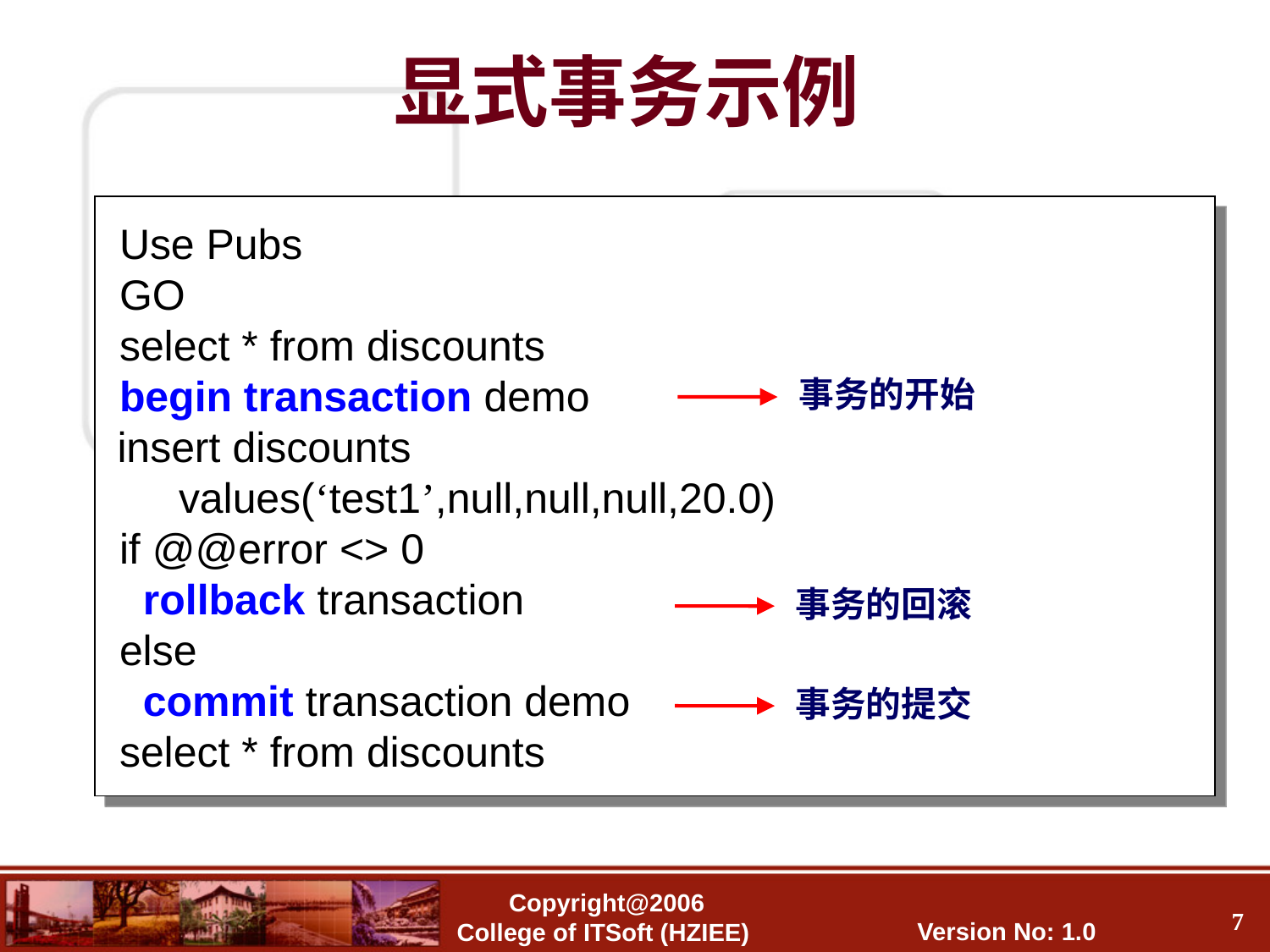

# 显式事务示例
 Use Pubs
 GO
 select * from discounts
 begin transaction demo
 insert discounts
      values(‘test1’,null,null,null,20.0)
 if @@error <> 0
   rollback transaction
 else
   commit transaction demo
 select * from discounts
事务的开始

事务的回滚

事务的提交